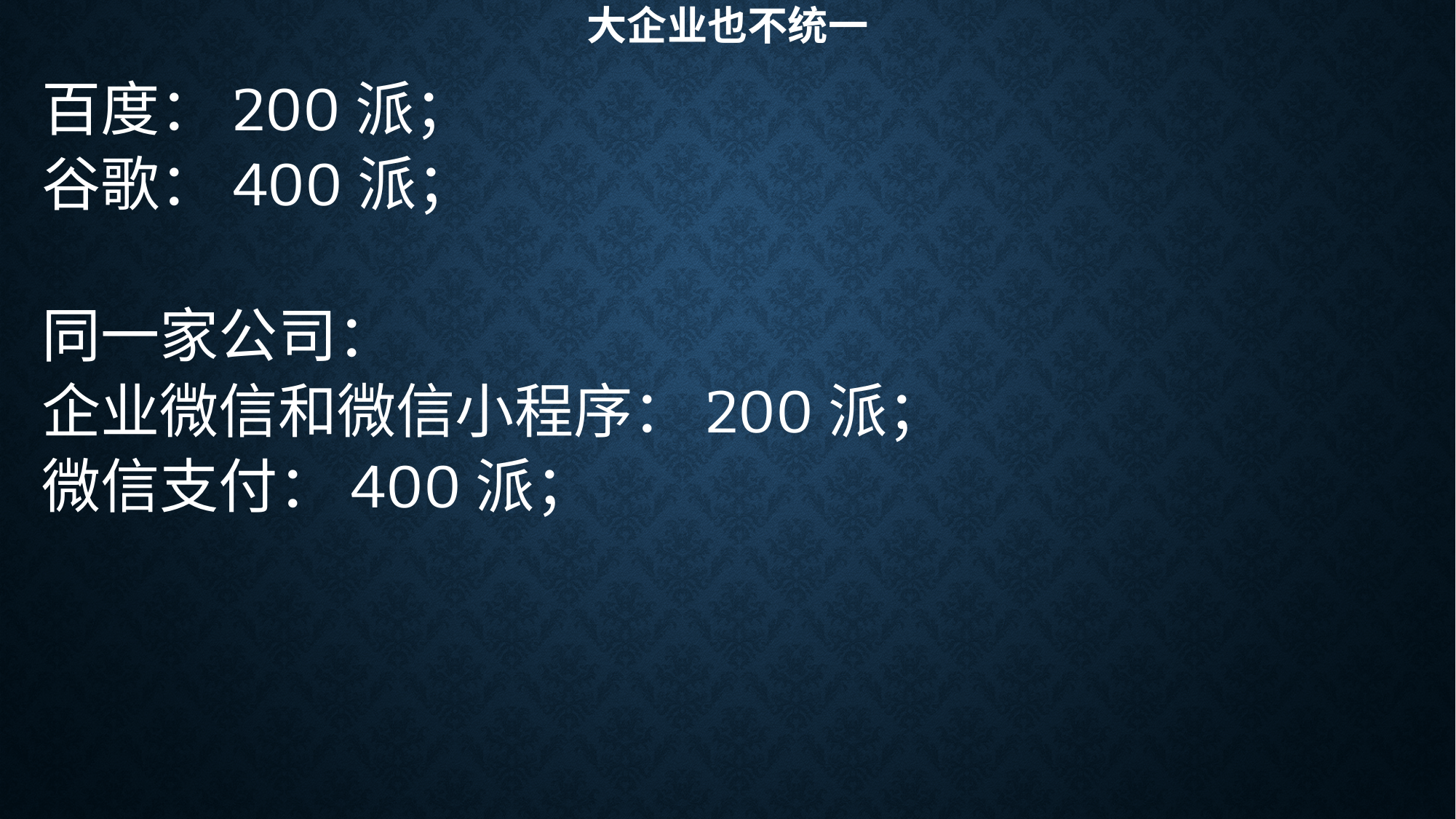

# 大企业也不统一
百度：200派；
谷歌：400派；

同一家公司：
企业微信和微信小程序：200派；
微信支付：400派；